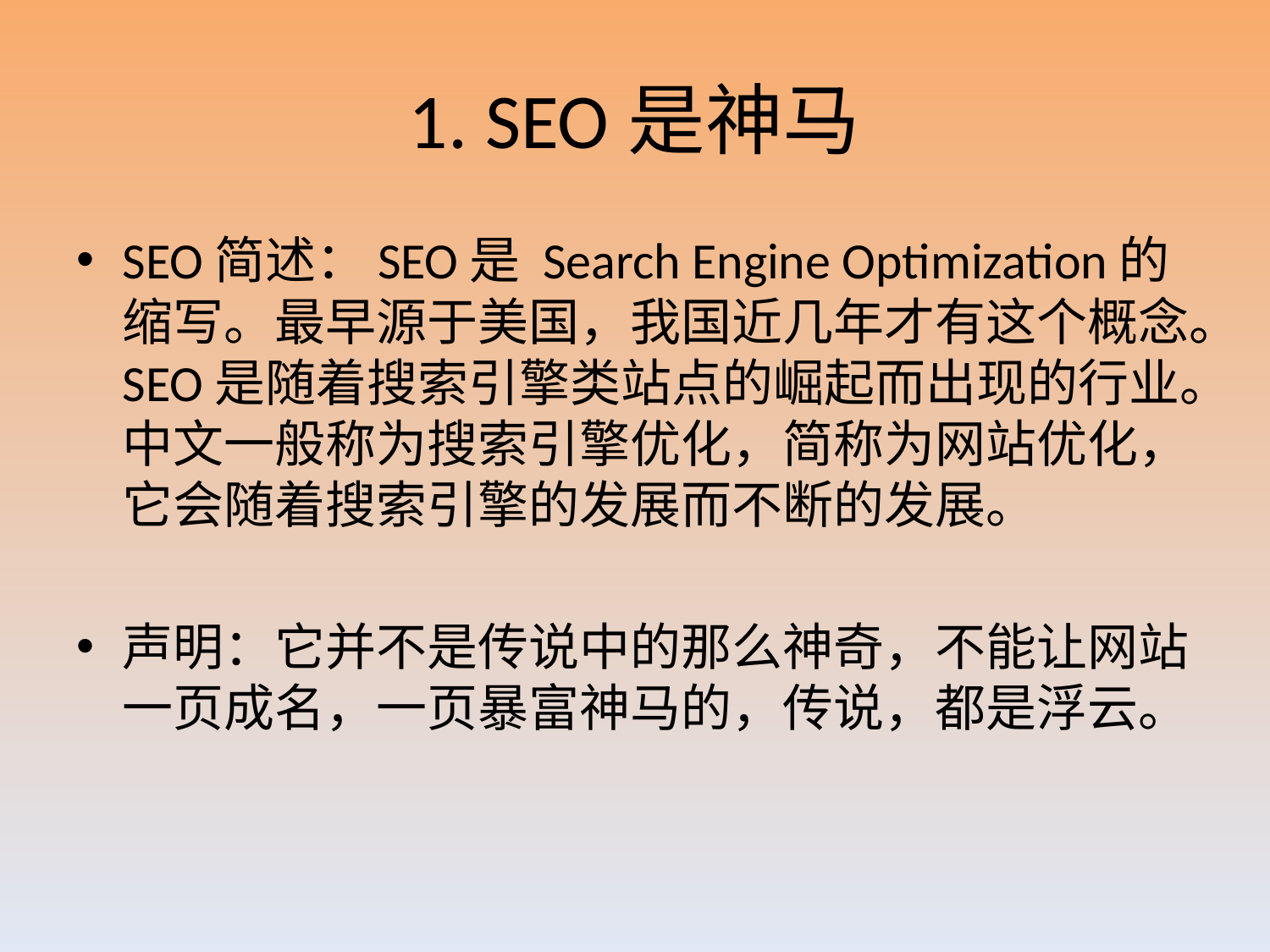

# 1. SEO是神马
SEO简述：SEO是 Search Engine Optimization的缩写。最早源于美国，我国近几年才有这个概念。SEO是随着搜索引擎类站点的崛起而出现的行业。中文一般称为搜索引擎优化，简称为网站优化，它会随着搜索引擎的发展而不断的发展。

声明：它并不是传说中的那么神奇，不能让网站一页成名，一页暴富神马的，传说，都是浮云。